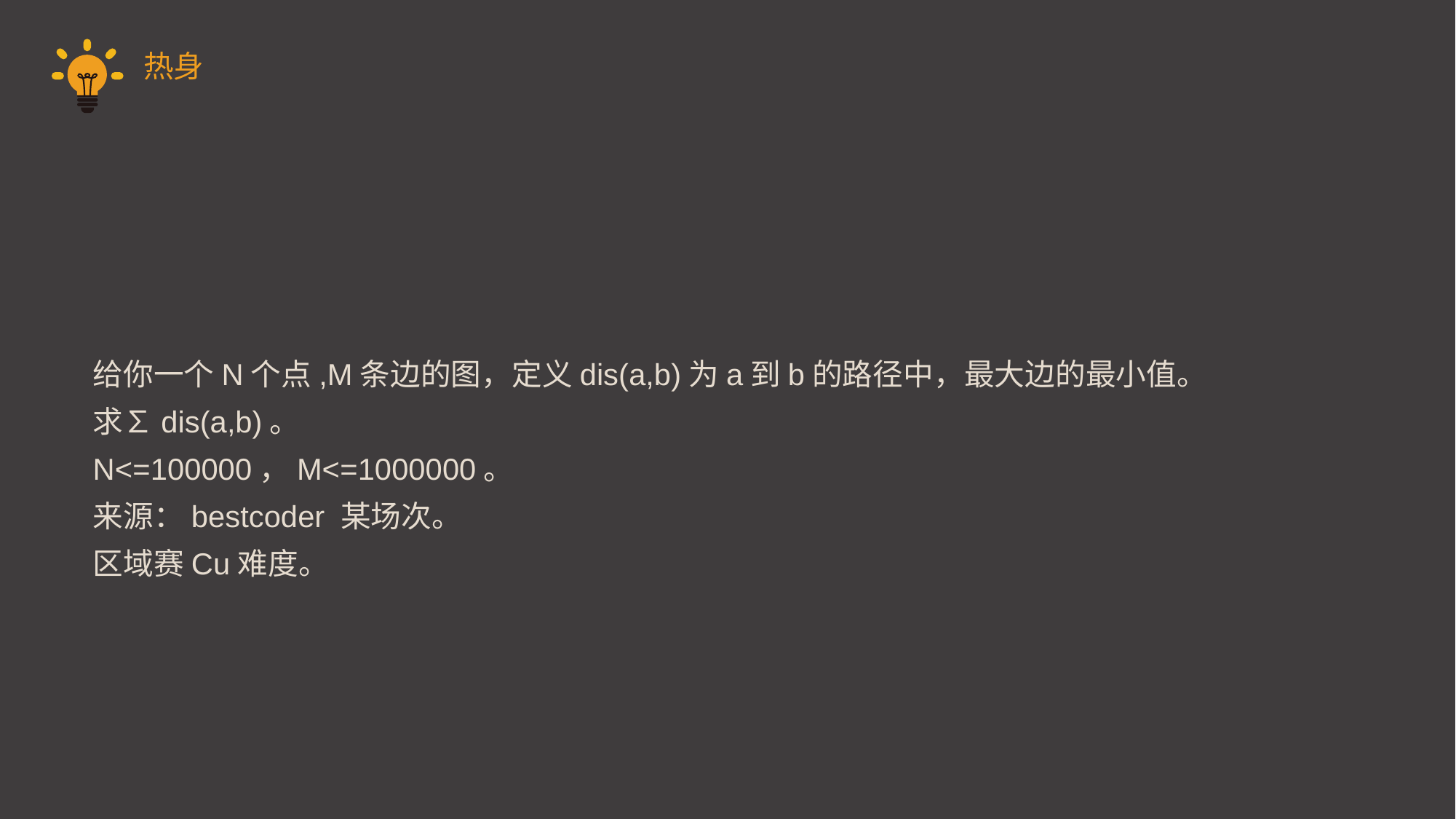

热身
给你一个N个点,M条边的图，定义dis(a,b)为a到b的路径中，最大边的最小值。
求∑dis(a,b)。
N<=100000，M<=1000000。
来源：bestcoder 某场次。
区域赛Cu难度。